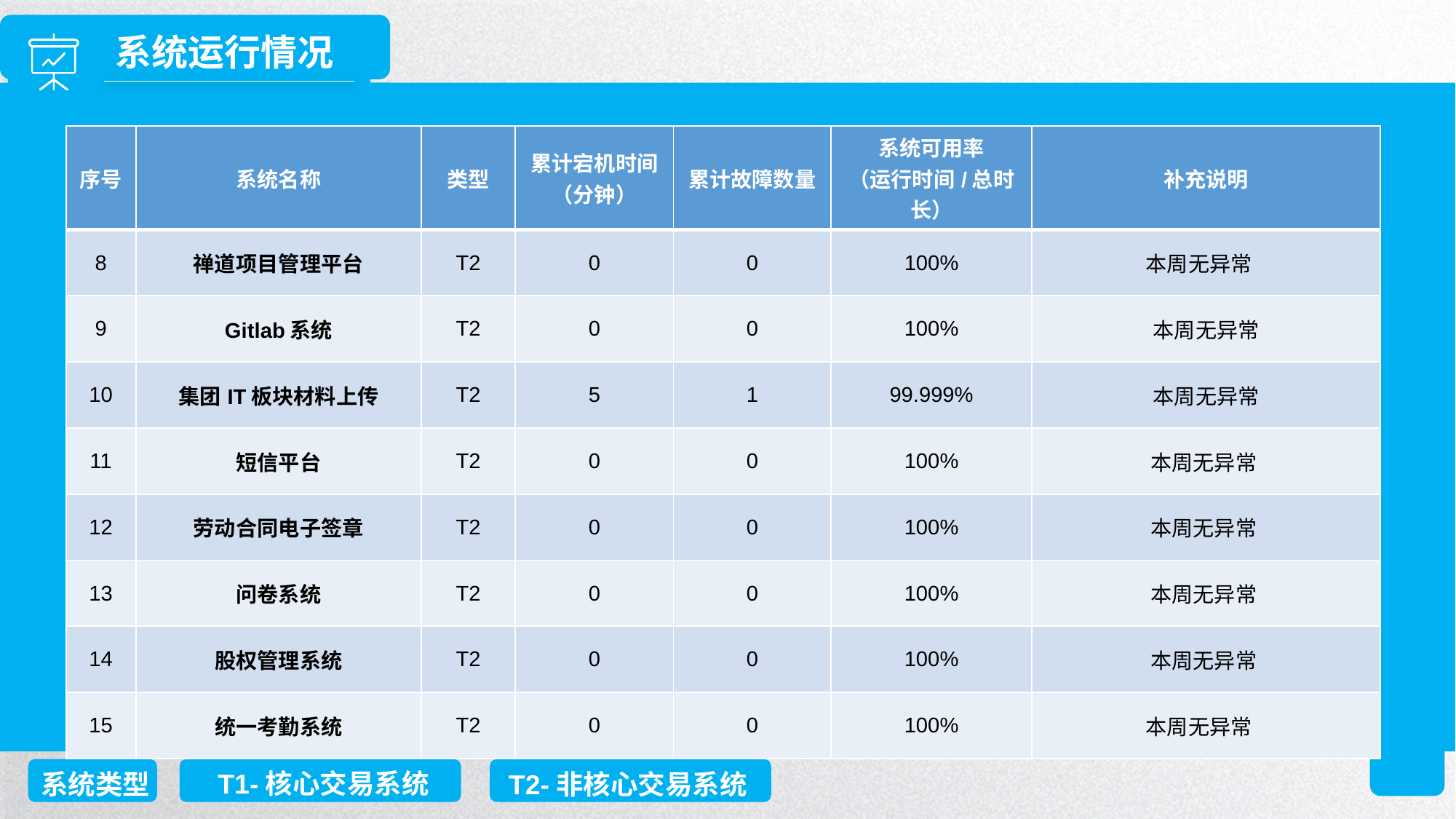

| 序号 | 系统名称 | 类型 | 累计宕机时间 （分钟） | 累计故障数量 | 系统可用率 （运行时间/总时长） | 补充说明 |
| --- | --- | --- | --- | --- | --- | --- |
| 8 | 禅道项目管理平台 | T2 | 0 | 0 | 100% | 本周无异常 |
| 9 | Gitlab系统 | T2 | 0 | 0 | 100% | 本周无异常 |
| 10 | 集团IT板块材料上传 | T2 | 5 | 1 | 99.999% | 本周无异常 |
| 11 | 短信平台 | T2 | 0 | 0 | 100% | 本周无异常 |
| 12 | 劳动合同电子签章 | T2 | 0 | 0 | 100% | 本周无异常 |
| 13 | 问卷系统 | T2 | 0 | 0 | 100% | 本周无异常 |
| 14 | 股权管理系统 | T2 | 0 | 0 | 100% | 本周无异常 |
| 15 | 统一考勤系统 | T2 | 0 | 0 | 100% | 本周无异常 |
73